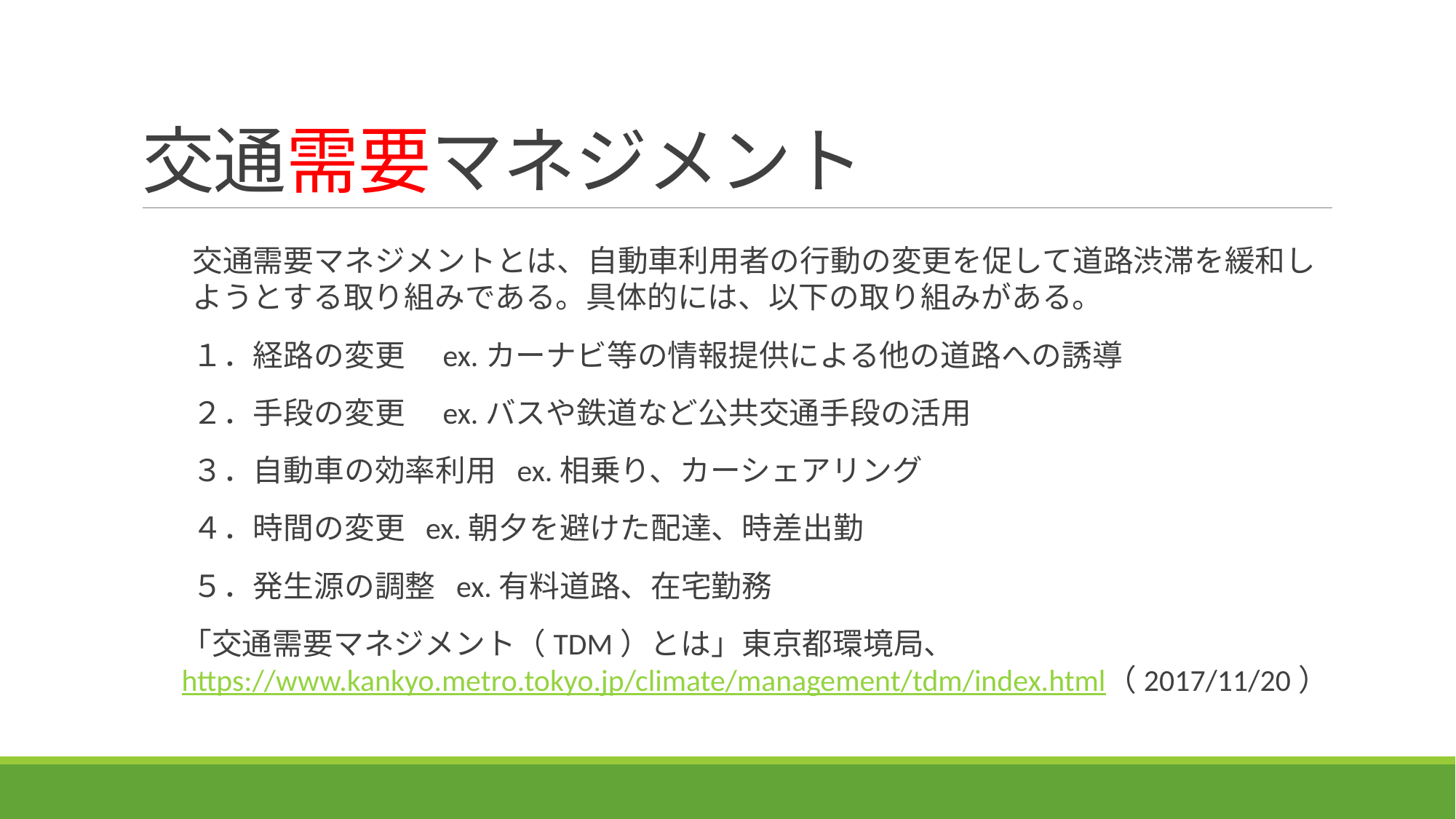

# 交通需要マネジメント
交通需要マネジメントとは、自動車利用者の行動の変更を促して道路渋滞を緩和しようとする取り組みである。具体的には、以下の取り組みがある。
１．経路の変更　ex.カーナビ等の情報提供による他の道路への誘導
２．手段の変更　ex.バスや鉄道など公共交通手段の活用
３．自動車の効率利用  ex.相乗り、カーシェアリング
４．時間の変更  ex.朝夕を避けた配達、時差出勤
５．発生源の調整  ex.有料道路、在宅勤務
「交通需要マネジメント（TDM）とは」東京都環境局、https://www.kankyo.metro.tokyo.jp/climate/management/tdm/index.html（2017/11/20）